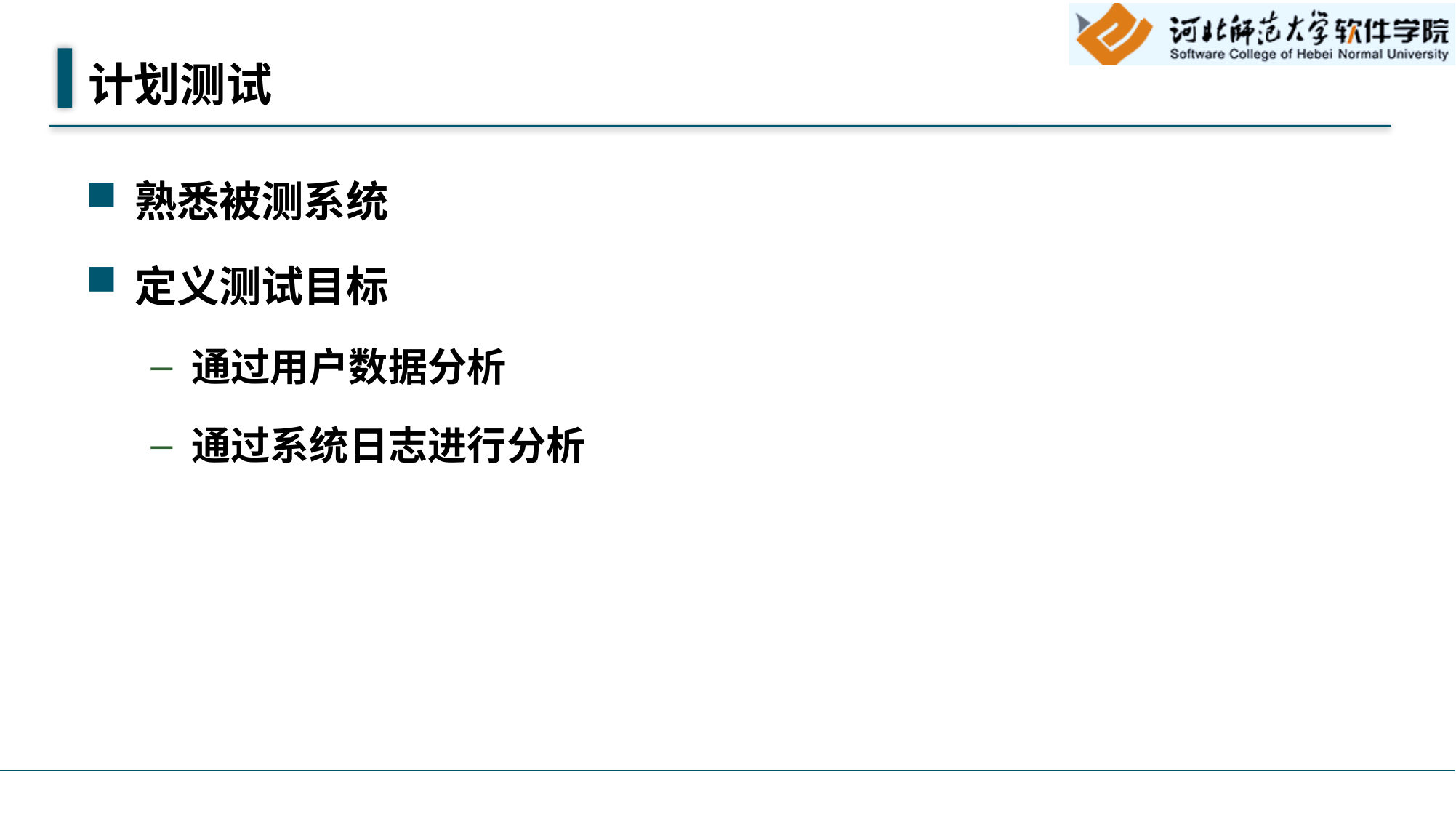

# 计划测试
熟悉被测系统
定义测试目标
通过用户数据分析
通过系统日志进行分析